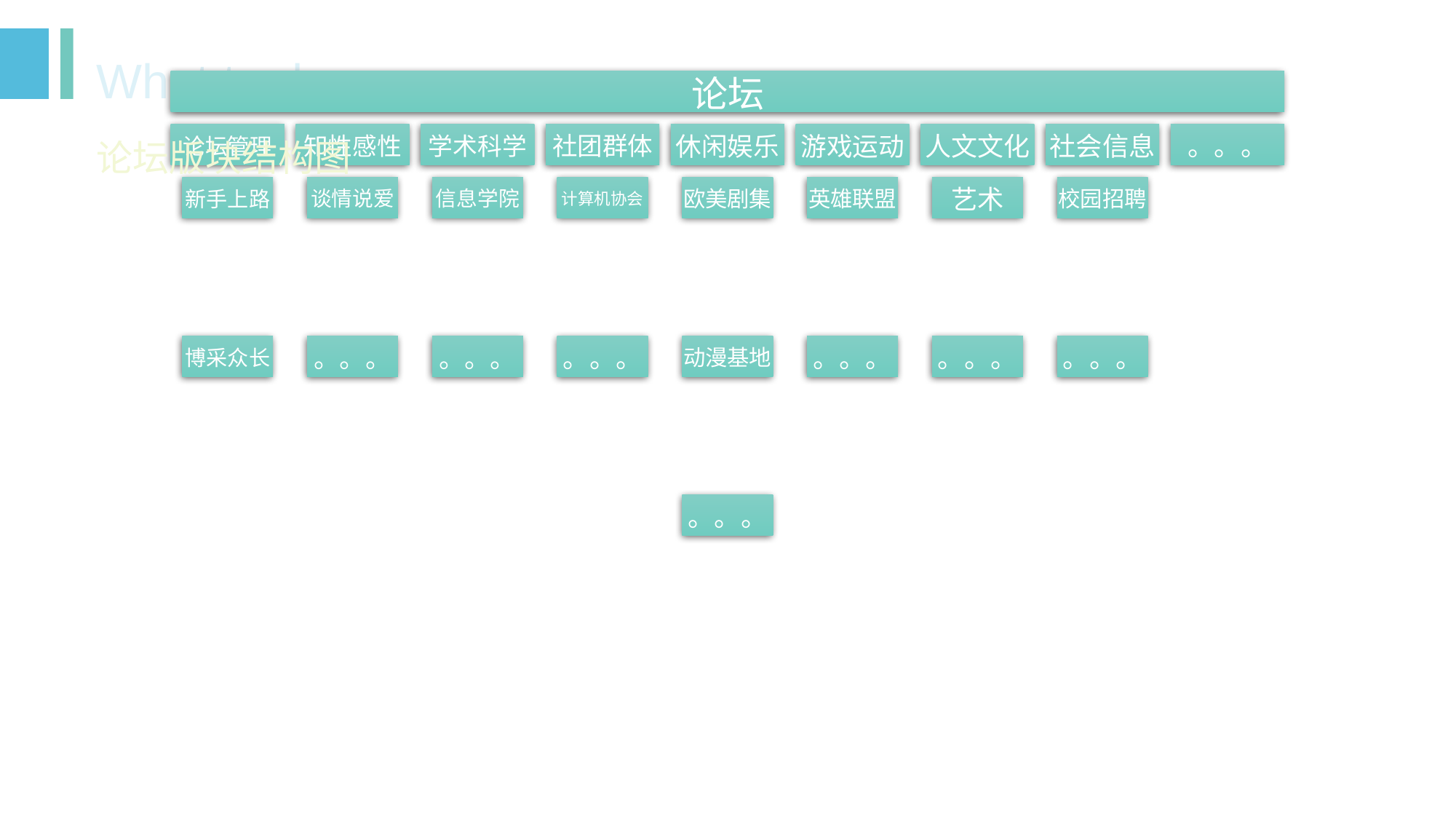

# What to do
论坛
论坛管理
新手上路
博采众长
知性感性
谈情说爱
。。。
学术科学
信息学院
。。。
社团群体
计算机协会
。。。
休闲娱乐
欧美剧集
动漫基地
。。。
游戏运动
英雄联盟
。。。
人文文化
艺术
。。。
社会信息
校园招聘
。。。
。。。
论坛版块结构图